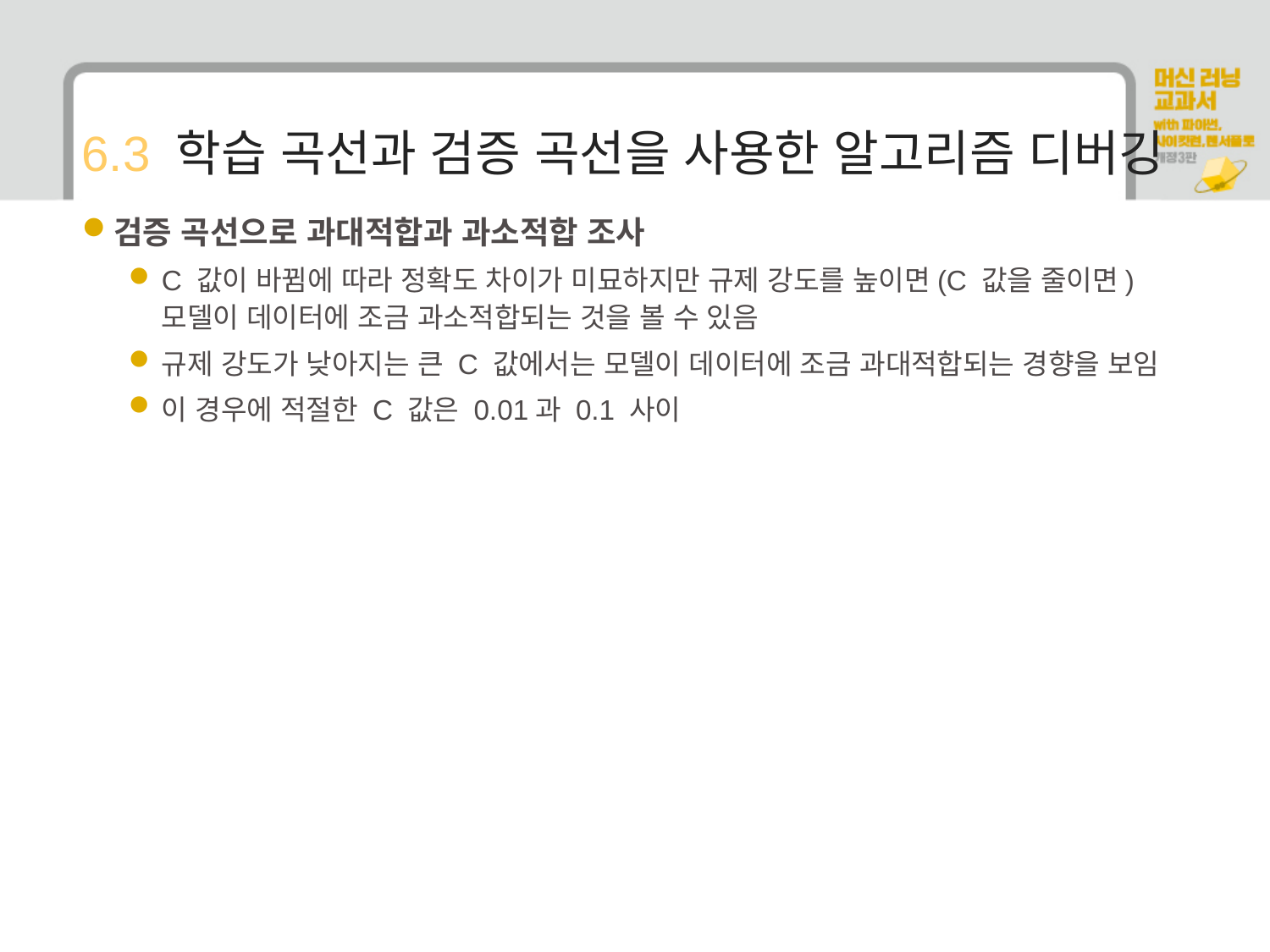

# 6.3 학습 곡선과 검증 곡선을 사용한 알고리즘 디버깅
검증 곡선으로 과대적합과 과소적합 조사
C 값이 바뀜에 따라 정확도 차이가 미묘하지만 규제 강도를 높이면(C 값을 줄이면) 모델이 데이터에 조금 과소적합되는 것을 볼 수 있음
규제 강도가 낮아지는 큰 C 값에서는 모델이 데이터에 조금 과대적합되는 경향을 보임
이 경우에 적절한 C 값은 0.01과 0.1 사이